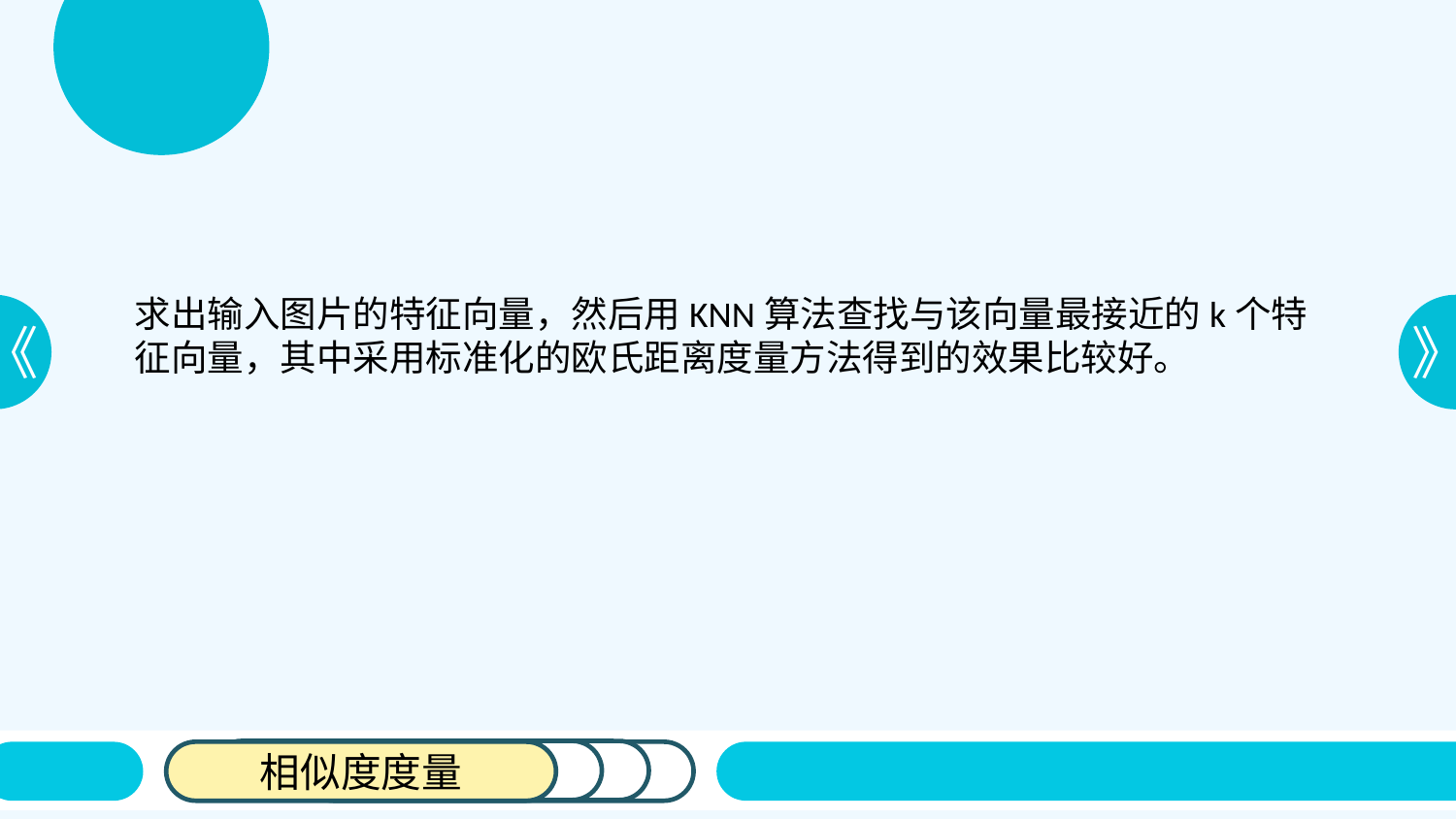

求出输入图片的特征向量，然后用KNN算法查找与该向量最接近的k个特征向量，其中采用标准化的欧氏距离度量方法得到的效果比较好。
相似度度量